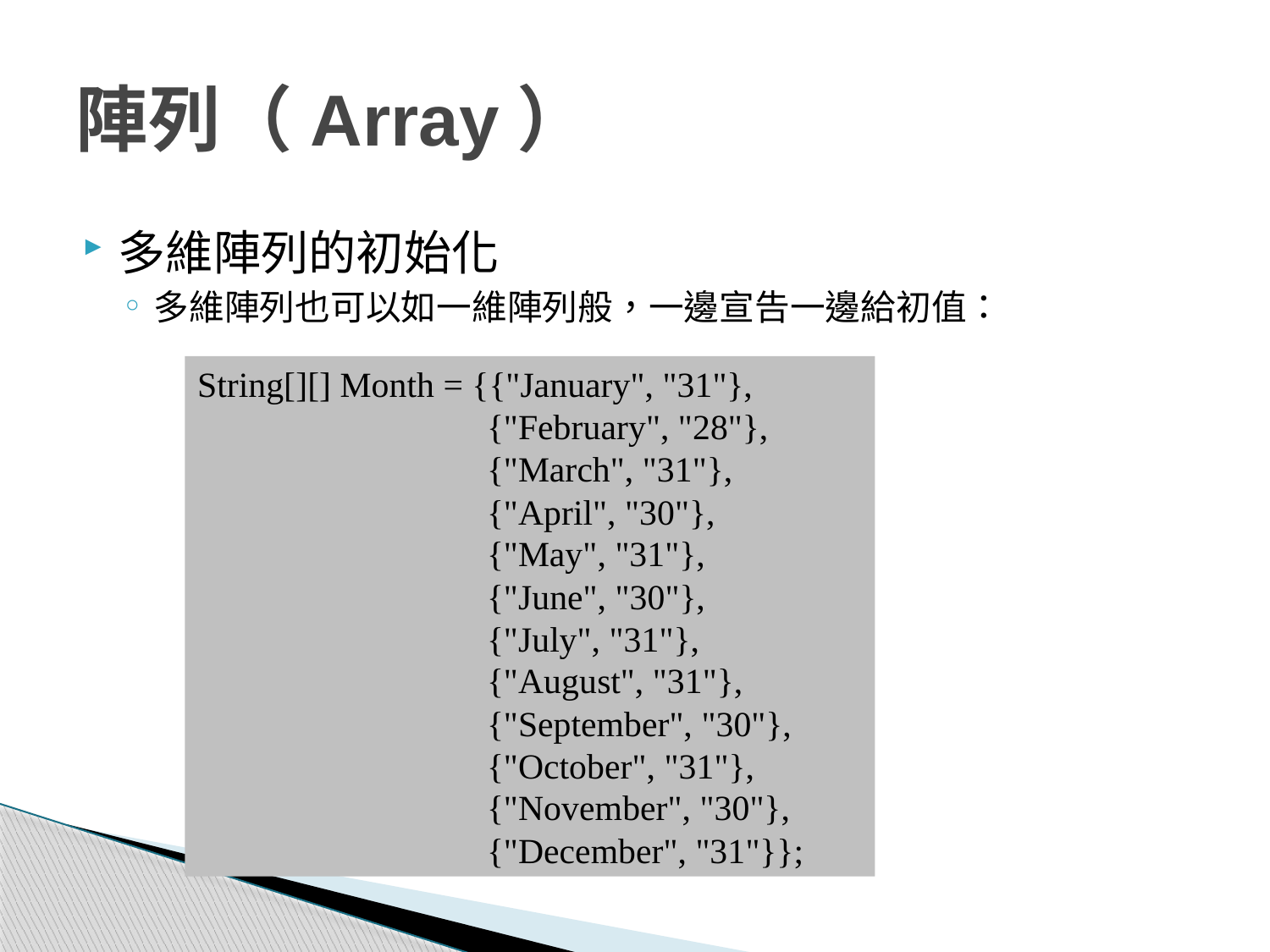

# 陣列（Array）
多維陣列的初始化
多維陣列也可以如一維陣列般，一邊宣告一邊給初值：
String[][] Month = {{"January", "31"},
		    {"February", "28"},
		    {"March", "31"},
		    {"April", "30"},
		    {"May", "31"},
		    {"June", "30"},
		    {"July", "31"},
		    {"August", "31"},
		    {"September", "30"},
		    {"October", "31"},
		    {"November", "30"},
		    {"December", "31"}};